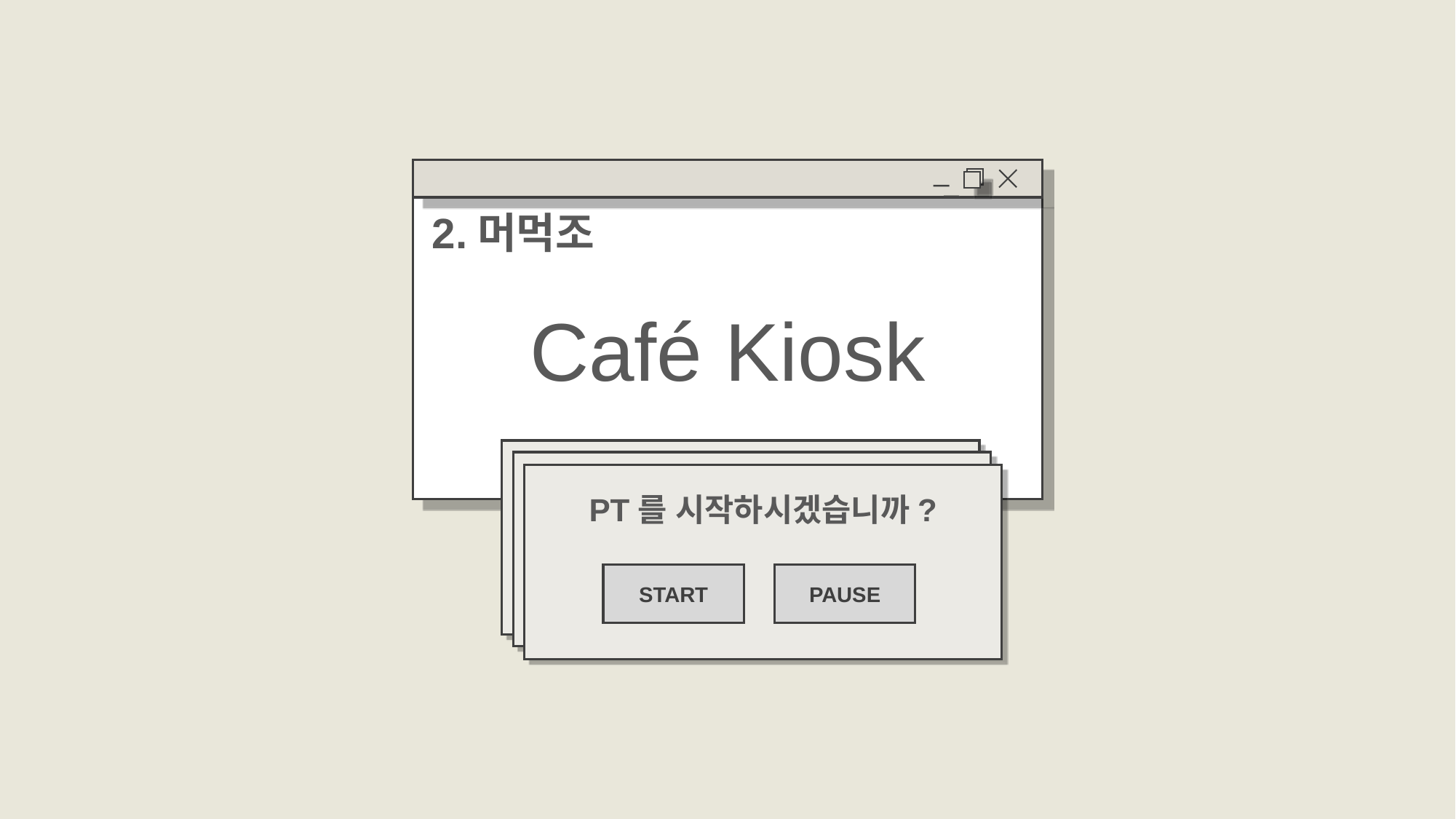

Café Kiosk
2.머먹조
PT를 시작하시겠습니까?
PAUSE
START
PT를 시작하시겠습니까?
PAUSE
START
PT를 시작하시겠습니까?
PAUSE
START